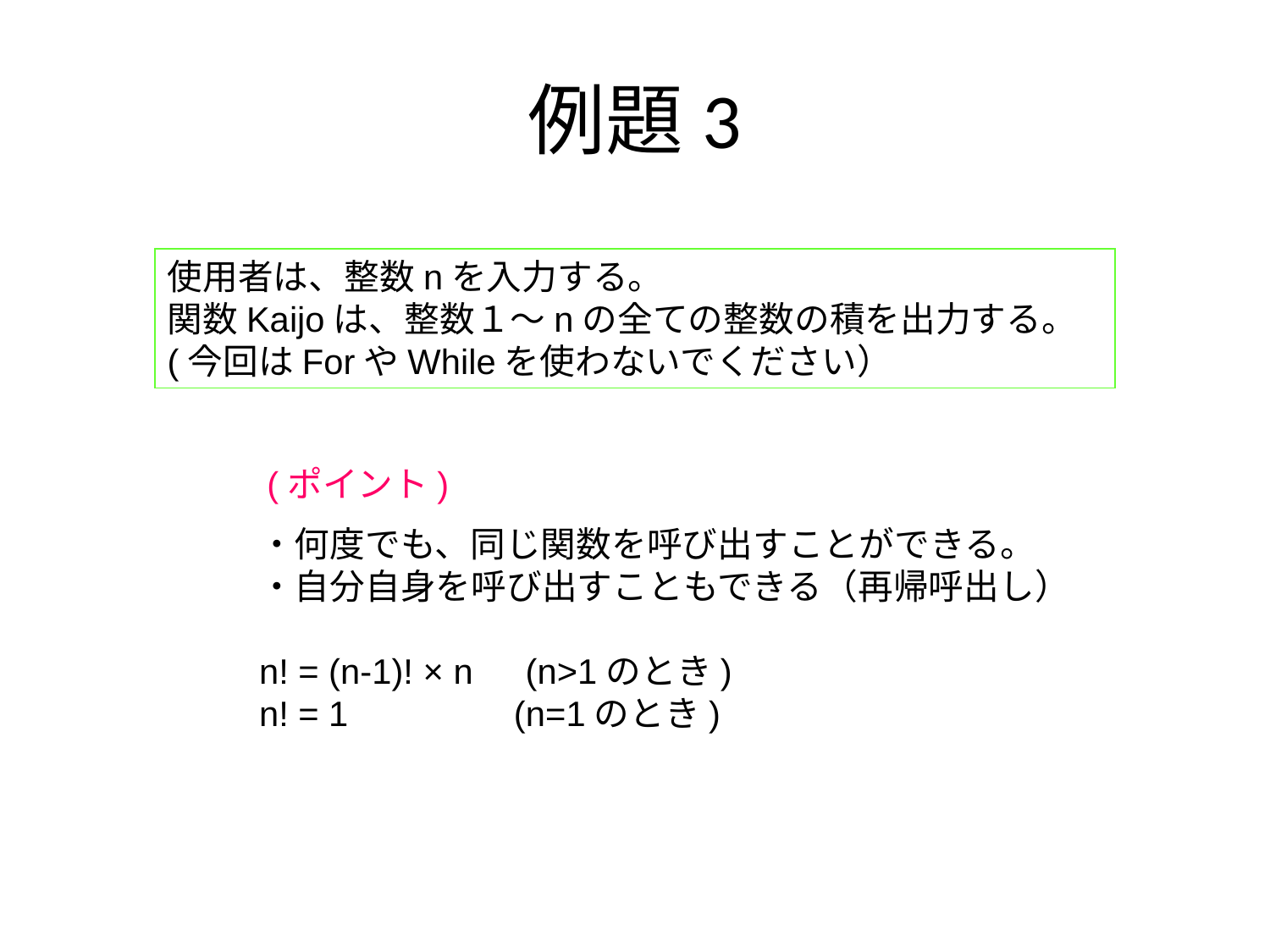

# 例題3
使用者は、整数nを入力する。
関数Kaijoは、整数１～nの全ての整数の積を出力する。
(今回はForやWhileを使わないでください）
(ポイント)
・何度でも、同じ関数を呼び出すことができる。
・自分自身を呼び出すこともできる（再帰呼出し）

n! = (n-1)! × n　(n>1のとき)
n! = 1                 (n=1のとき)